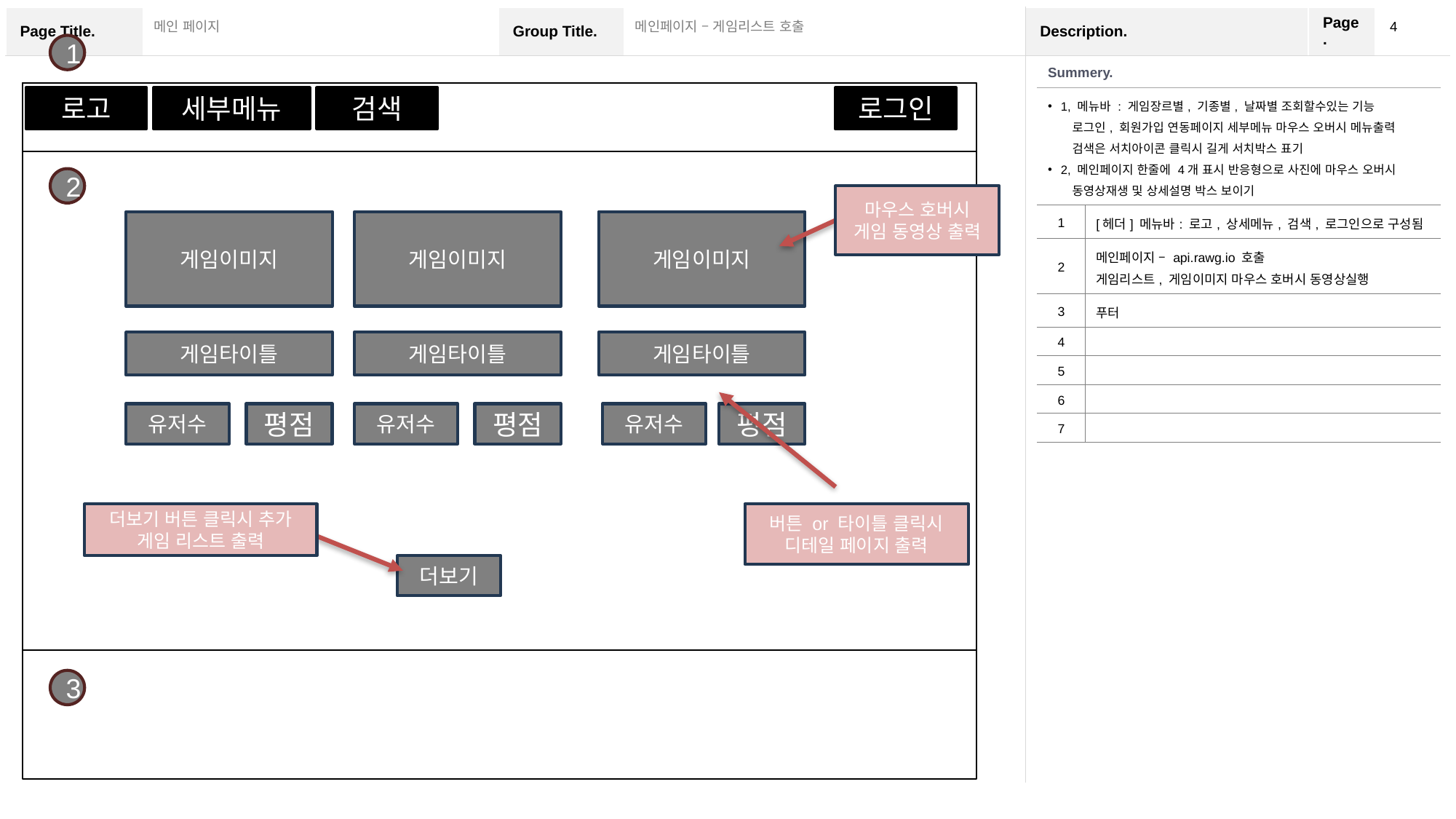

4
메인 페이지
메인페이지 – 게임리스트 호출
1
| Summery. |  |
| --- | --- |
| 1, 메뉴바 : 게임장르별, 기종별, 날짜별 조회할수있는 기능 로그인, 회원가입 연동페이지 세부메뉴 마우스 오버시 메뉴출력 검색은 서치아이콘 클릭시 길게 서치박스 표기 2, 메인페이지 한줄에 4개 표시 반응형으로 사진에 마우스 오버시 동영상재생 및 상세설명 박스 보이기 |  |
| 1 | [헤더] 메뉴바: 로고, 상세메뉴, 검색, 로그인으로 구성됨 |
| 2 | 메인페이지 – api.rawg.io 호출 게임리스트, 게임이미지 마우스 호버시 동영상실행 |
| 3 | 푸터 |
| 4 |  |
| 5 |  |
| 6 |  |
| 7 |  |

검색
로그인
로고
세부메뉴

2
마우스 호버시 게임 동영상 출력
게임이미지
게임이미지
게임이미지
게임타이틀
게임타이틀
게임타이틀
유저수
평점
유저수
평점
유저수
평점
더보기 버튼 클릭시 추가 게임 리스트 출력
버튼 or 타이틀 클릭시 디테일 페이지 출력
더보기
3